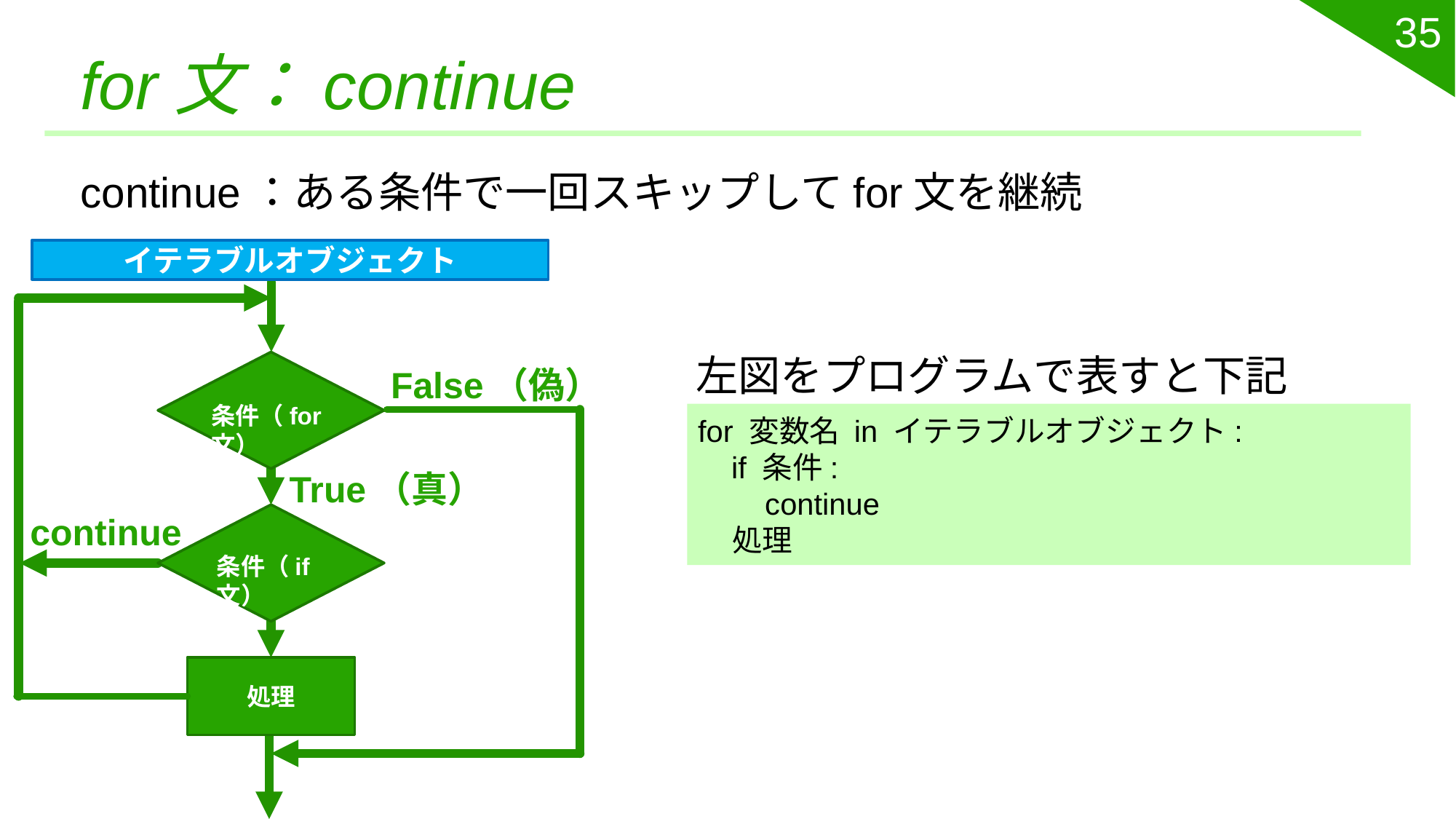

35
# for文：continue
continue：ある条件で一回スキップしてfor文を継続
イテラブルオブジェクト
左図をプログラムで表すと下記

False（偽）
条件（for文）
for 変数名 in イテラブルオブジェクト:
    if 条件:
        continue
    処理
True（真）
continue

条件（if文）
処理